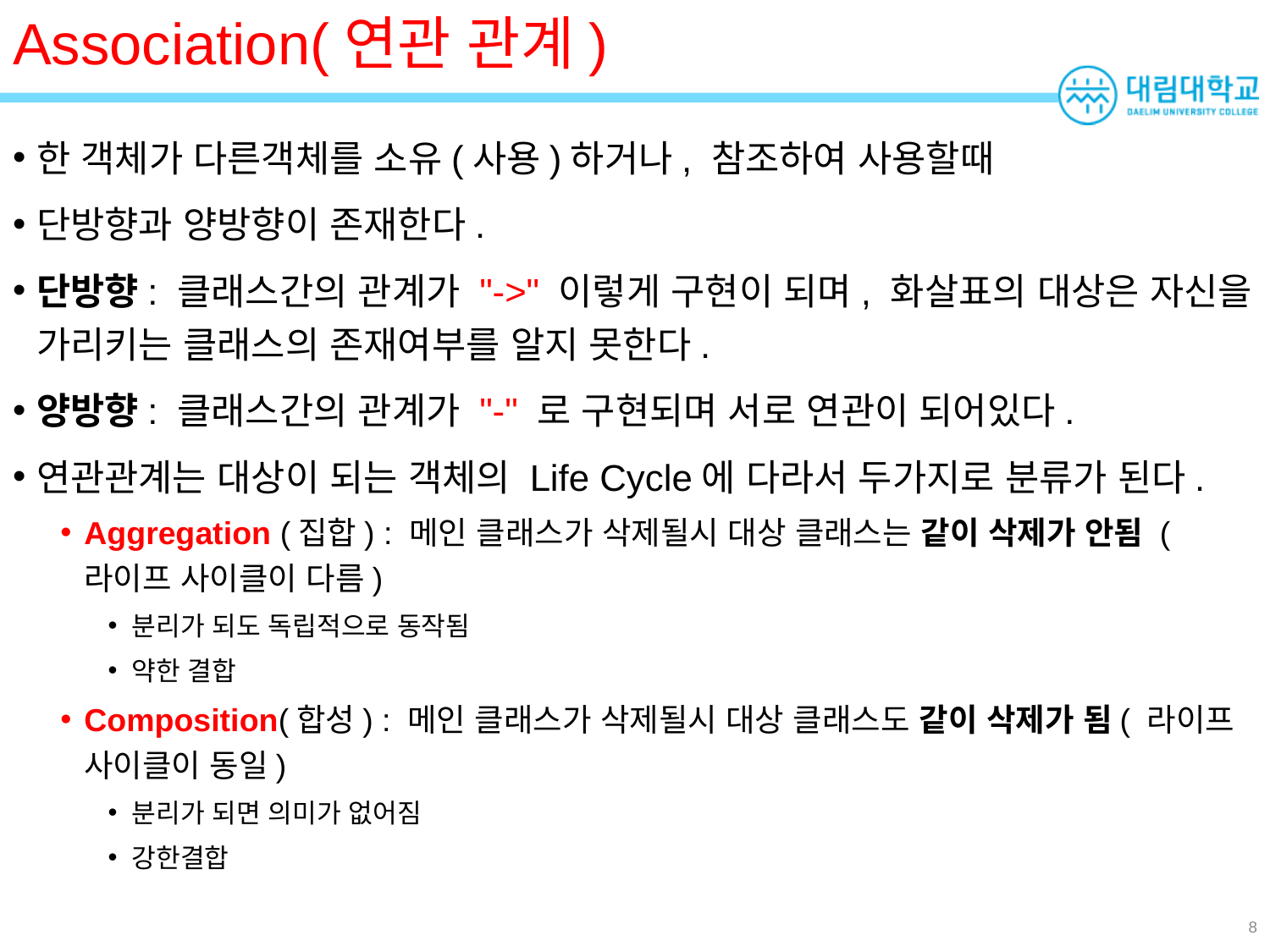

# Association(연관 관계)
한 객체가 다른객체를 소유(사용)하거나, 참조하여 사용할때
단방향과 양방향이 존재한다.
단방향: 클래스간의 관계가 "->" 이렇게 구현이 되며, 화살표의 대상은 자신을 가리키는 클래스의 존재여부를 알지 못한다.
양방향: 클래스간의 관계가 "-" 로 구현되며 서로 연관이 되어있다.
연관관계는 대상이 되는 객체의 Life Cycle에 다라서 두가지로 분류가 된다.
Aggregation (집합) : 메인 클래스가 삭제될시 대상 클래스는 같이 삭제가 안됨 (라이프 사이클이 다름)
분리가 되도 독립적으로 동작됨
약한 결합
Composition(합성) : 메인 클래스가 삭제될시 대상 클래스도 같이 삭제가 됨( 라이프 사이클이 동일)
분리가 되면 의미가 없어짐
강한결합

8